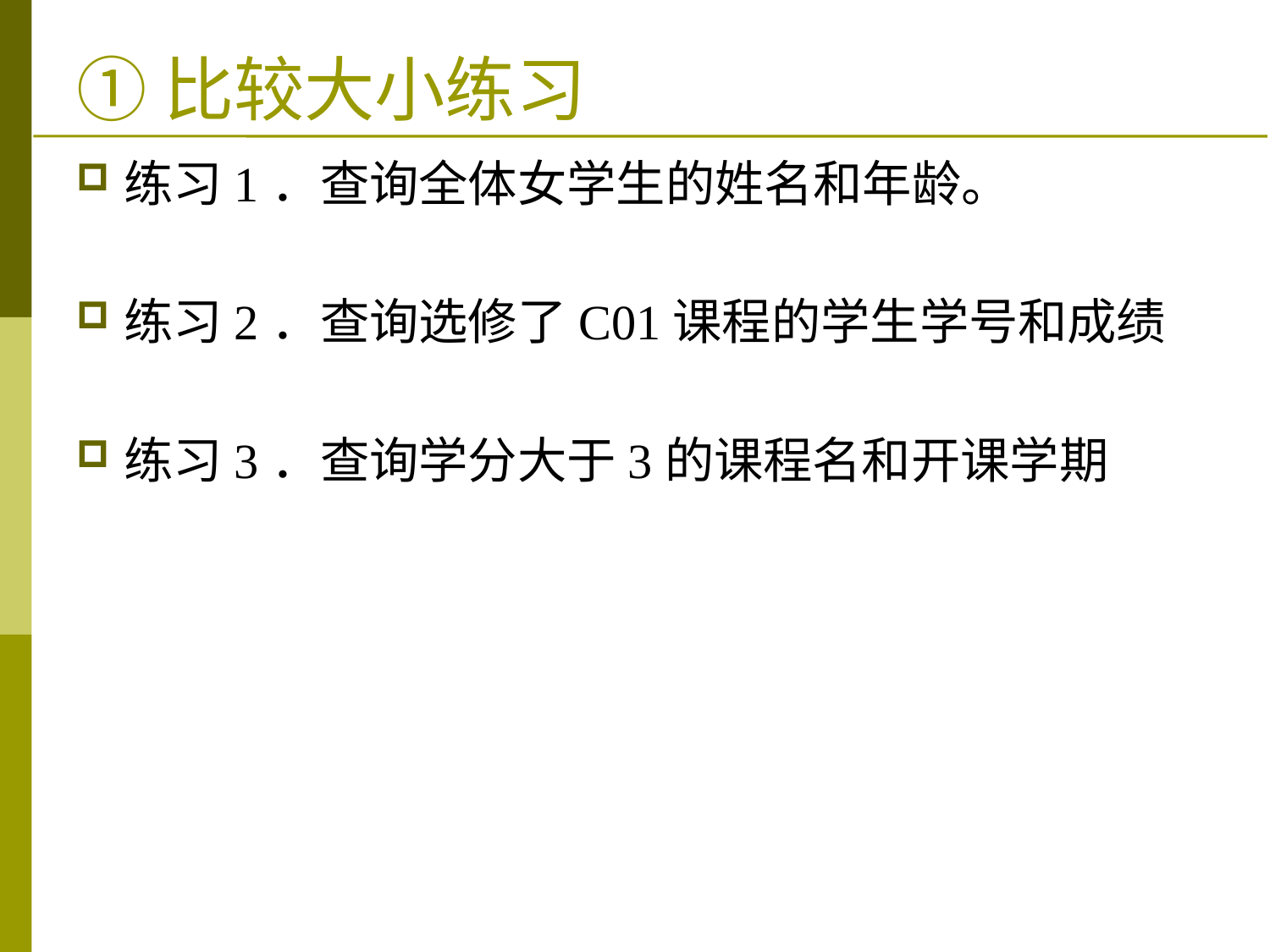

# ①比较大小练习
练习1．查询全体女学生的姓名和年龄。

练习2．查询选修了C01课程的学生学号和成绩

练习3．查询学分大于3的课程名和开课学期